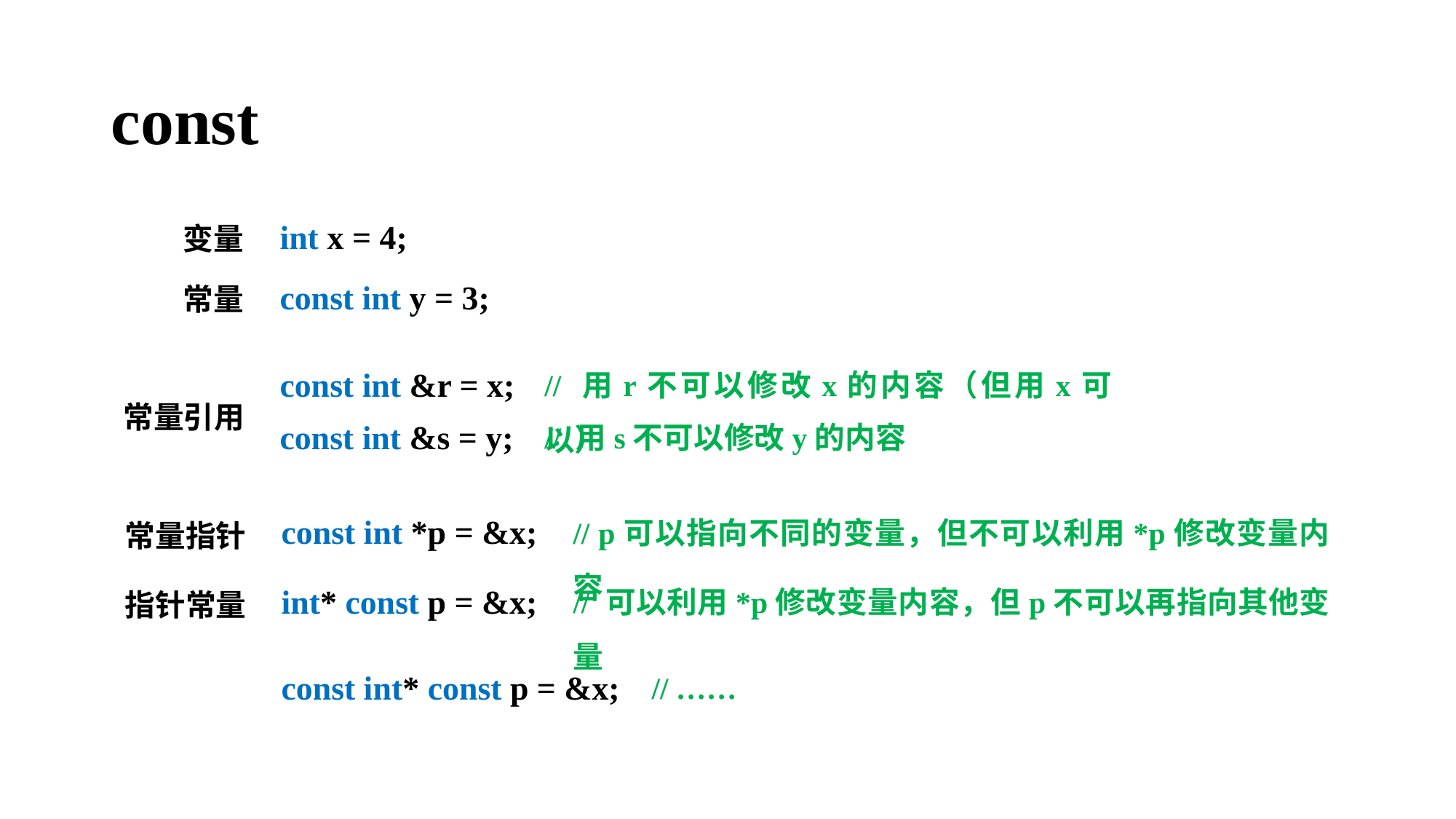

# const
int x = 4;
const int y = 3;
变量
常量
const int &r = x;
// 用r不可以修改x的内容（但用x可以）
常量引用
const int &s = y;
// 用s不可以修改y的内容
const int *p = &x;
// p可以指向不同的变量，但不可以利用*p修改变量内容
常量指针
int* const p = &x;
// 可以利用*p修改变量内容，但p不可以再指向其他变量
指针常量
const int* const p = &x;
// ……